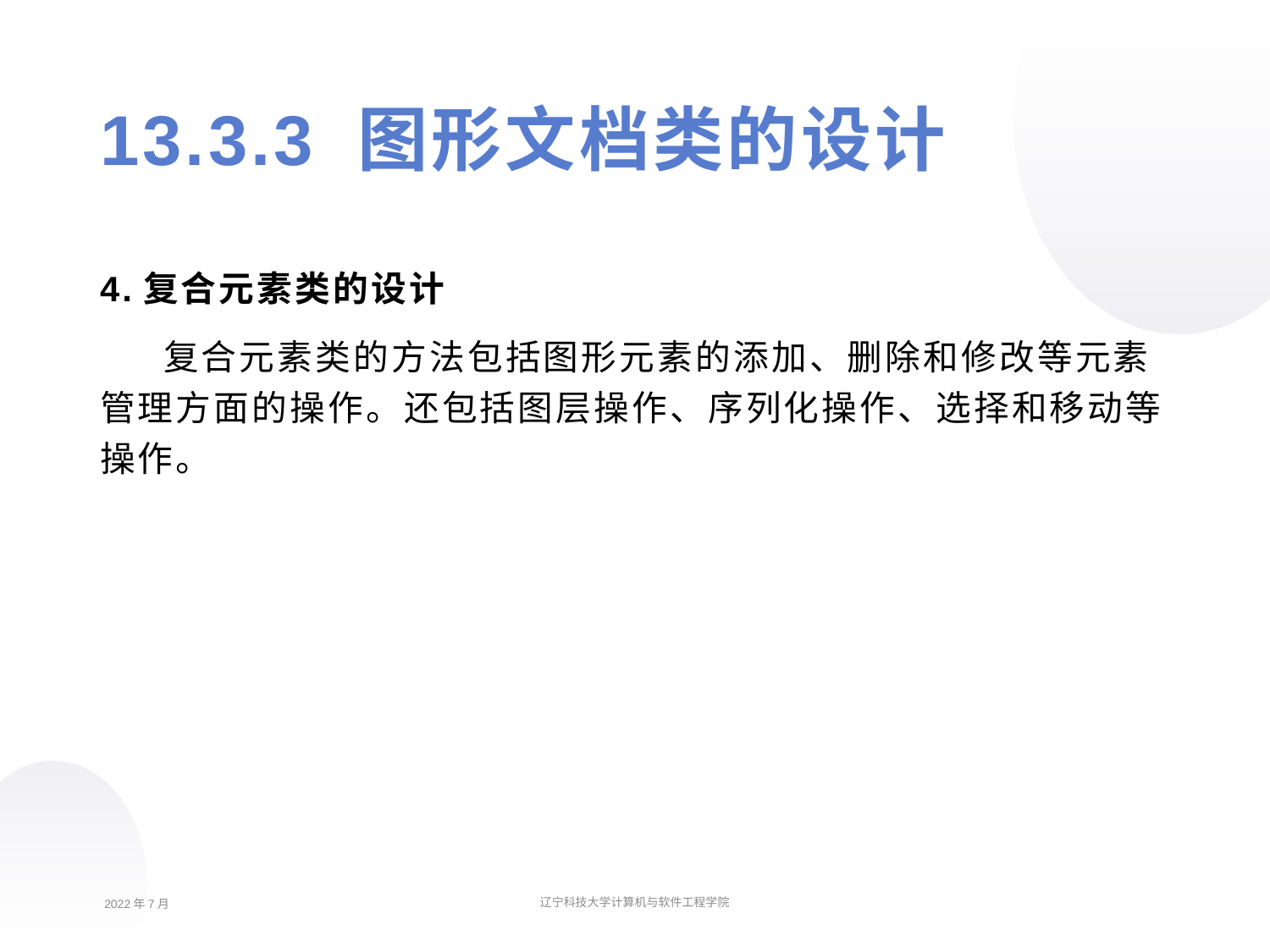

13.3.3 图形文档类的设计
4.复合元素类的设计
复合元素类的方法包括图形元素的添加、删除和修改等元素管理方面的操作。还包括图层操作、序列化操作、选择和移动等操作。

2022年7月
辽宁科技大学计算机与软件工程学院
43